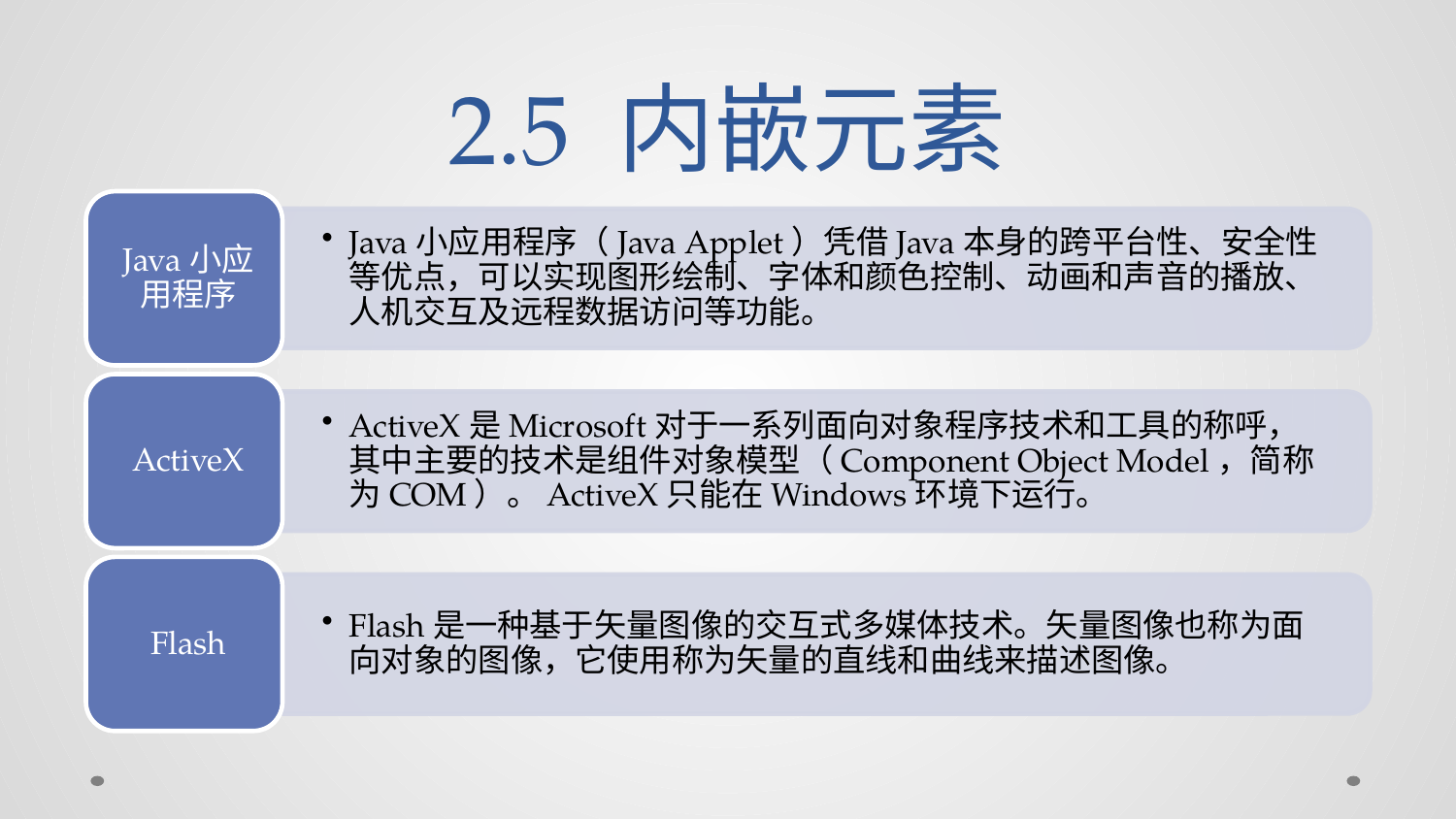

# 2.5 内嵌元素
Java小应用程序（Java Applet）凭借Java本身的跨平台性、安全性等优点，可以实现图形绘制、字体和颜色控制、动画和声音的播放、人机交互及远程数据访问等功能。
Java小应用程序
ActiveX是Microsoft对于一系列面向对象程序技术和工具的称呼，其中主要的技术是组件对象模型（Component Object Model，简称为COM）。ActiveX只能在Windows环境下运行。
ActiveX
Flash是一种基于矢量图像的交互式多媒体技术。矢量图像也称为面向对象的图像，它使用称为矢量的直线和曲线来描述图像。
Flash